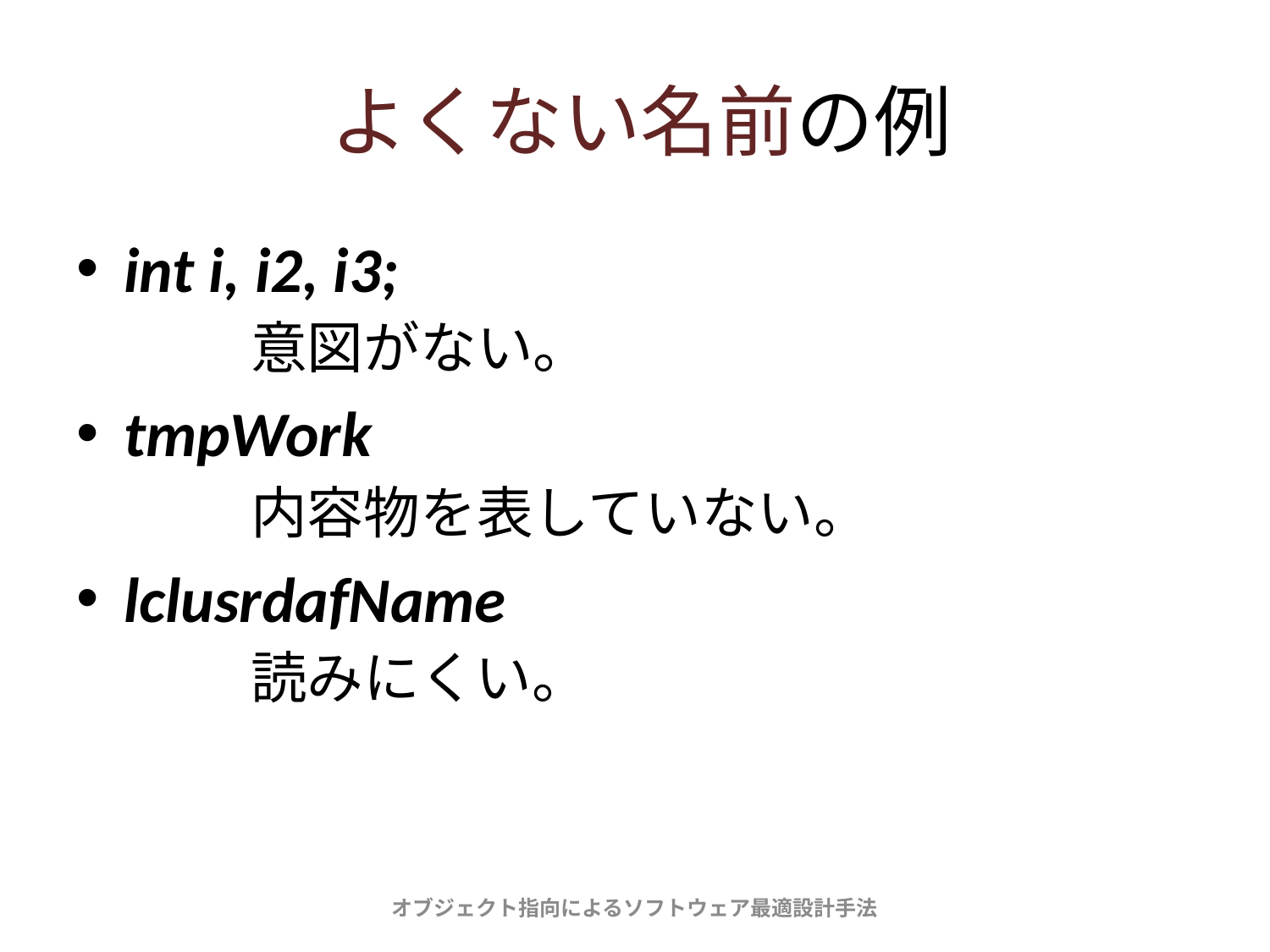

# よくない名前の例
int i, i2, i3;
	意図がない。
tmpWork
	内容物を表していない。
lclusrdafName
	読みにくい。
オブジェクト指向によるソフトウェア最適設計手法